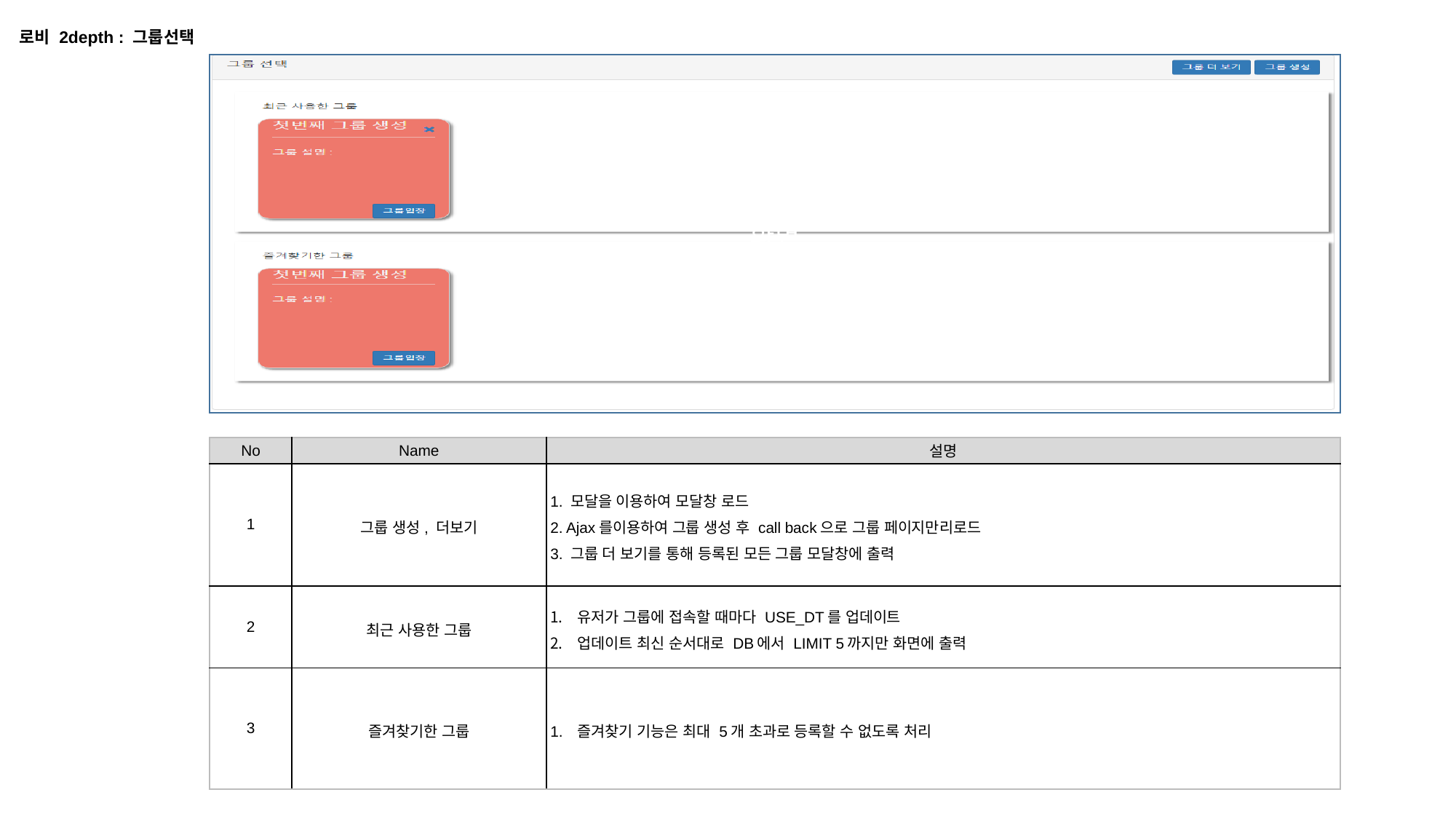

로비 2depth : 그룹선택
화면
| No | Name | 설명 |
| --- | --- | --- |
| 1 | 그룹 생성, 더보기 | 1. 모달을 이용하여 모달창 로드 2. Ajax를이용하여 그룹 생성 후 call back으로 그룹 페이지만리로드 3. 그룹 더 보기를 통해 등록된 모든 그룹 모달창에 출력 |
| 2 | 최근 사용한 그룹 | 유저가 그룹에 접속할 때마다 USE\_DT를 업데이트 업데이트 최신 순서대로 DB에서 LIMIT 5까지만 화면에 출력 |
| 3 | 즐겨찾기한 그룹 | 즐겨찾기 기능은 최대 5개 초과로 등록할 수 없도록 처리 |